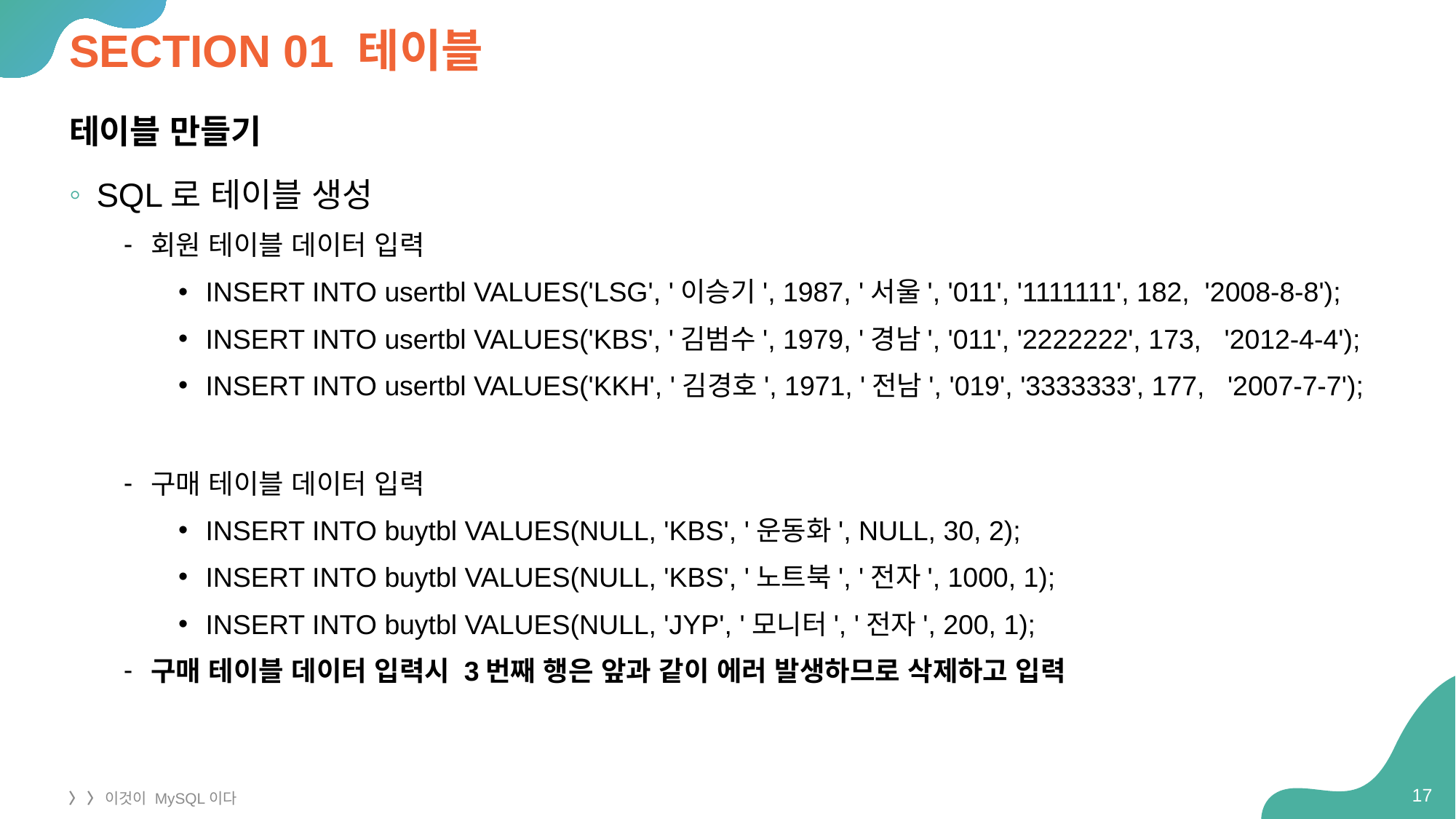

# SECTION 01 테이블
테이블 만들기
SQL로 테이블 생성
회원 테이블 데이터 입력
INSERT INTO usertbl VALUES('LSG', '이승기', 1987, '서울', '011', '1111111', 182,  '2008-8-8');
INSERT INTO usertbl VALUES('KBS', '김범수', 1979, '경남', '011', '2222222', 173,   '2012-4-4');
INSERT INTO usertbl VALUES('KKH', '김경호', 1971, '전남', '019', '3333333', 177,   '2007-7-7');

구매 테이블 데이터 입력
INSERT INTO buytbl VALUES(NULL, 'KBS', '운동화', NULL, 30, 2);
INSERT INTO buytbl VALUES(NULL, 'KBS', '노트북', '전자', 1000, 1);
INSERT INTO buytbl VALUES(NULL, 'JYP', '모니터', '전자', 200, 1);
구매 테이블 데이터 입력시 3번째 행은 앞과 같이 에러 발생하므로 삭제하고 입력

17
〉 〉 이것이 MySQL이다